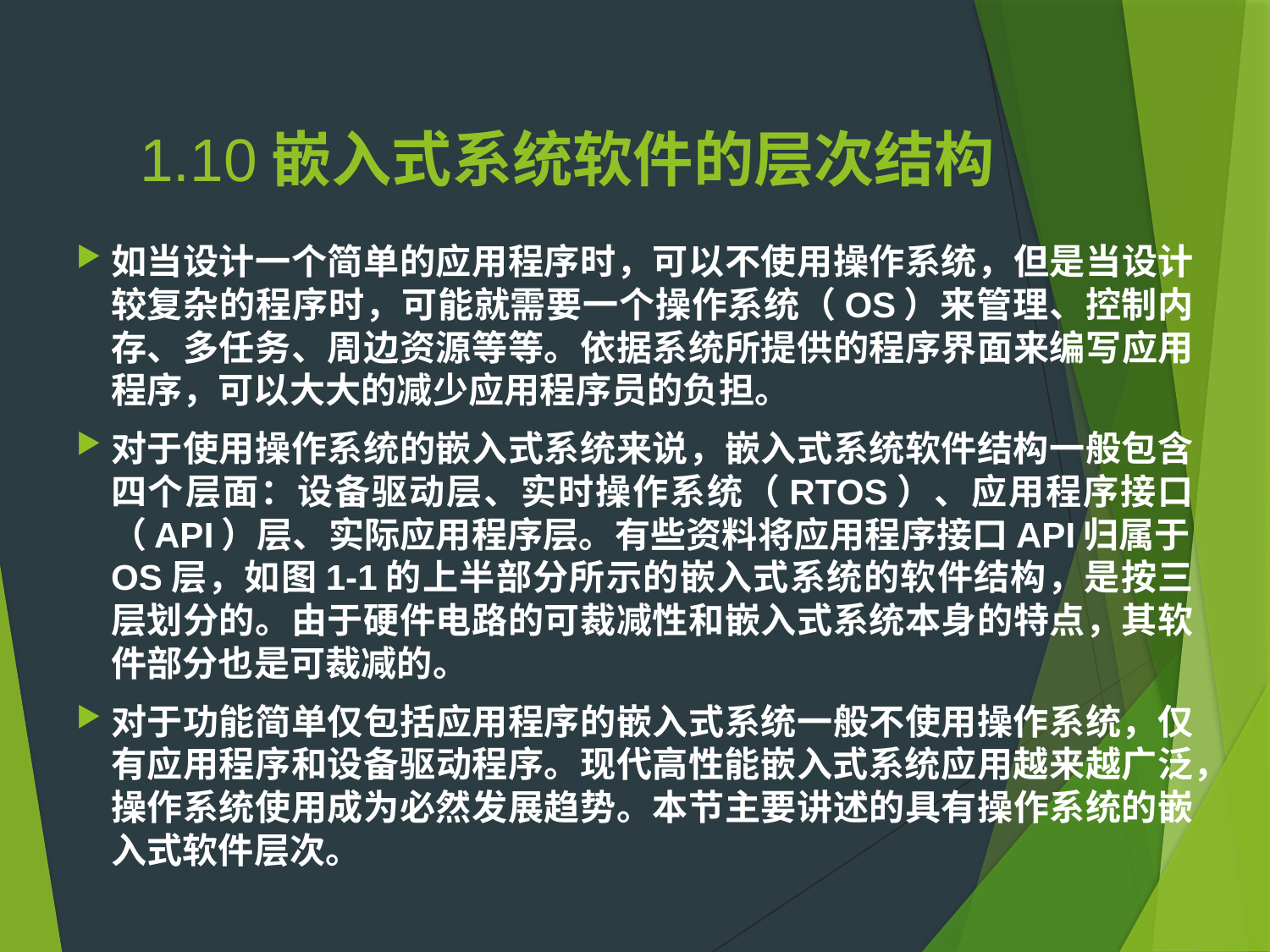

# 1.10嵌入式系统软件的层次结构
如当设计一个简单的应用程序时，可以不使用操作系统，但是当设计较复杂的程序时，可能就需要一个操作系统（OS）来管理、控制内存、多任务、周边资源等等。依据系统所提供的程序界面来编写应用程序，可以大大的减少应用程序员的负担。
对于使用操作系统的嵌入式系统来说，嵌入式系统软件结构一般包含四个层面：设备驱动层、实时操作系统（RTOS）、应用程序接口（API）层、实际应用程序层。有些资料将应用程序接口API归属于OS层，如图1-1的上半部分所示的嵌入式系统的软件结构，是按三层划分的。由于硬件电路的可裁减性和嵌入式系统本身的特点，其软件部分也是可裁减的。
对于功能简单仅包括应用程序的嵌入式系统一般不使用操作系统，仅有应用程序和设备驱动程序。现代高性能嵌入式系统应用越来越广泛，操作系统使用成为必然发展趋势。本节主要讲述的具有操作系统的嵌入式软件层次。